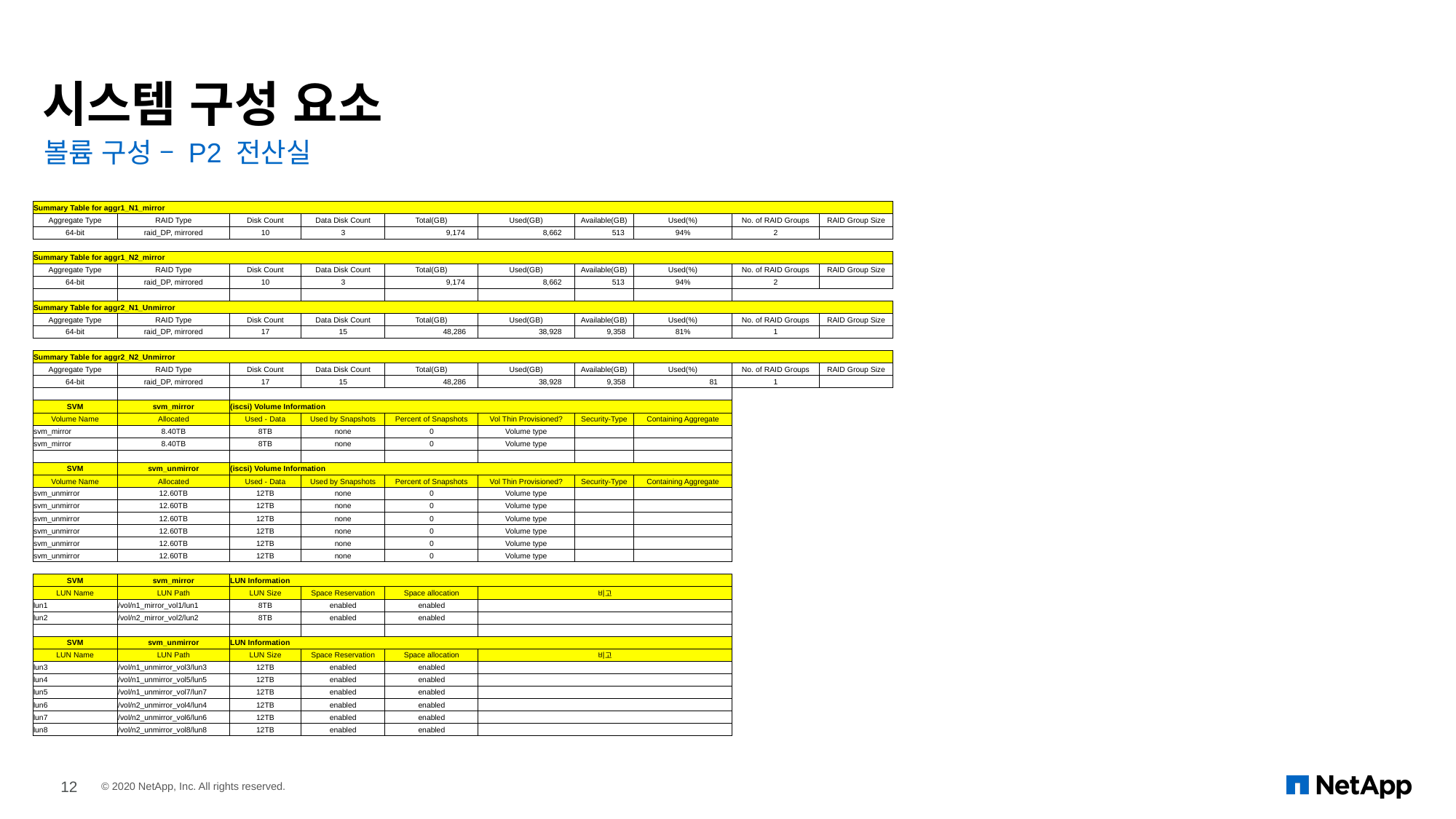

# 시스템 구성 요소
볼륨 구성 – P2 전산실
| Summary Table for aggr1\_N1\_mirror |  |  |  |  |  |  |  |  |  |
| --- | --- | --- | --- | --- | --- | --- | --- | --- | --- |
| Aggregate Type | RAID Type | Disk Count | Data Disk Count | Total(GB) | Used(GB) | Available(GB) | Used(%) | No. of RAID Groups | RAID Group Size |
| 64-bit | raid\_DP, mirrored | 10 | 3 | 9,174 | 8,662 | 513 | 94% | 2 |  |
|  |  |  |  |  |  |  |  |  |  |
| Summary Table for aggr1\_N2\_mirror |  |  |  |  |  |  |  |  |  |
| Aggregate Type | RAID Type | Disk Count | Data Disk Count | Total(GB) | Used(GB) | Available(GB) | Used(%) | No. of RAID Groups | RAID Group Size |
| 64-bit | raid\_DP, mirrored | 10 | 3 | 9,174 | 8,662 | 513 | 94% | 2 |  |
|  |  |  |  |  |  |  |  |  |  |
| Summary Table for aggr2\_N1\_Unmirror |  |  |  |  |  |  |  |  |  |
| Aggregate Type | RAID Type | Disk Count | Data Disk Count | Total(GB) | Used(GB) | Available(GB) | Used(%) | No. of RAID Groups | RAID Group Size |
| 64-bit | raid\_DP, mirrored | 17 | 15 | 48,286 | 38,928 | 9,358 | 81% | 1 |  |
|  |  |  |  |  |  |  |  |  |  |
| Summary Table for aggr2\_N2\_Unmirror |  |  |  |  |  |  |  |  |  |
| Aggregate Type | RAID Type | Disk Count | Data Disk Count | Total(GB) | Used(GB) | Available(GB) | Used(%) | No. of RAID Groups | RAID Group Size |
| 64-bit | raid\_DP, mirrored | 17 | 15 | 48,286 | 38,928 | 9,358 | 81 | 1 |  |
|  |  |  |  |  |  |  |  |  |  |
| SVM | svm\_mirror | (iscsi) Volume Information |  |  |  |  |  |  |  |
| Volume Name | Allocated | Used - Data | Used by Snapshots | Percent of Snapshots | Vol Thin Provisioned? | Security-Type | Containing Aggregate |  |  |
| svm\_mirror | 8.40TB | 8TB | none | 0 | Volume type |  |  |  |  |
| svm\_mirror | 8.40TB | 8TB | none | 0 | Volume type |  |  |  |  |
|  |  |  |  |  |  |  |  |  |  |
| SVM | svm\_unmirror | (iscsi) Volume Information |  |  |  |  |  |  |  |
| Volume Name | Allocated | Used - Data | Used by Snapshots | Percent of Snapshots | Vol Thin Provisioned? | Security-Type | Containing Aggregate |  |  |
| svm\_unmirror | 12.60TB | 12TB | none | 0 | Volume type |  |  |  |  |
| svm\_unmirror | 12.60TB | 12TB | none | 0 | Volume type |  |  |  |  |
| svm\_unmirror | 12.60TB | 12TB | none | 0 | Volume type |  |  |  |  |
| svm\_unmirror | 12.60TB | 12TB | none | 0 | Volume type |  |  |  |  |
| svm\_unmirror | 12.60TB | 12TB | none | 0 | Volume type |  |  |  |  |
| svm\_unmirror | 12.60TB | 12TB | none | 0 | Volume type |  |  |  |  |
|  |  |  |  |  |  |  |  |  |  |
| SVM | svm\_mirror | LUN Information |  |  |  |  |  |  |  |
| LUN Name | LUN Path | LUN Size | Space Reservation | Space allocation | 비고 |  |  |  |  |
| lun1 | /vol/n1\_mirror\_vol1/lun1 | 8TB | enabled | enabled |  |  |  |  |  |
| lun2 | /vol/n2\_mirror\_vol2/lun2 | 8TB | enabled | enabled |  |  |  |  |  |
|  |  |  |  |  |  |  |  |  |  |
| SVM | svm\_unmirror | LUN Information |  |  |  |  |  |  |  |
| LUN Name | LUN Path | LUN Size | Space Reservation | Space allocation | 비고 |  |  |  |  |
| lun3 | /vol/n1\_unmirror\_vol3/lun3 | 12TB | enabled | enabled |  |  |  |  |  |
| lun4 | /vol/n1\_unmirror\_vol5/lun5 | 12TB | enabled | enabled |  |  |  |  |  |
| lun5 | /vol/n1\_unmirror\_vol7/lun7 | 12TB | enabled | enabled |  |  |  |  |  |
| lun6 | /vol/n2\_unmirror\_vol4/lun4 | 12TB | enabled | enabled |  |  |  |  |  |
| lun7 | /vol/n2\_unmirror\_vol6/lun6 | 12TB | enabled | enabled |  |  |  |  |  |
| lun8 | /vol/n2\_unmirror\_vol8/lun8 | 12TB | enabled | enabled |  |  |  |  |  |